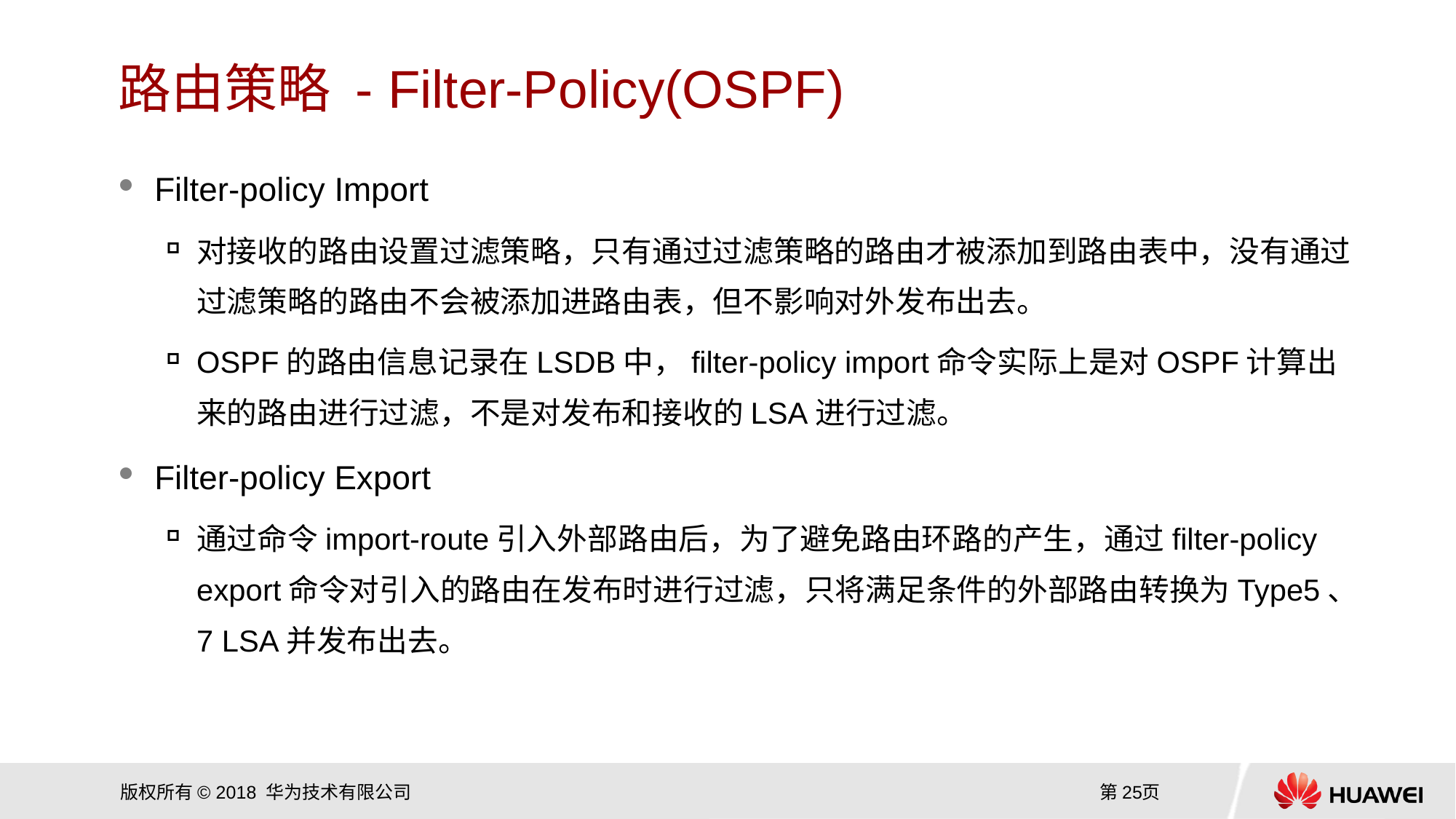

# 路由策略 - Filter-Policy(OSPF)
Filter-policy Import
对接收的路由设置过滤策略，只有通过过滤策略的路由才被添加到路由表中，没有通过过滤策略的路由不会被添加进路由表，但不影响对外发布出去。
OSPF的路由信息记录在LSDB中，filter-policy import命令实际上是对OSPF计算出来的路由进行过滤，不是对发布和接收的LSA进行过滤。
Filter-policy Export
通过命令import-route引入外部路由后，为了避免路由环路的产生，通过filter-policy export命令对引入的路由在发布时进行过滤，只将满足条件的外部路由转换为Type5、7 LSA并发布出去。